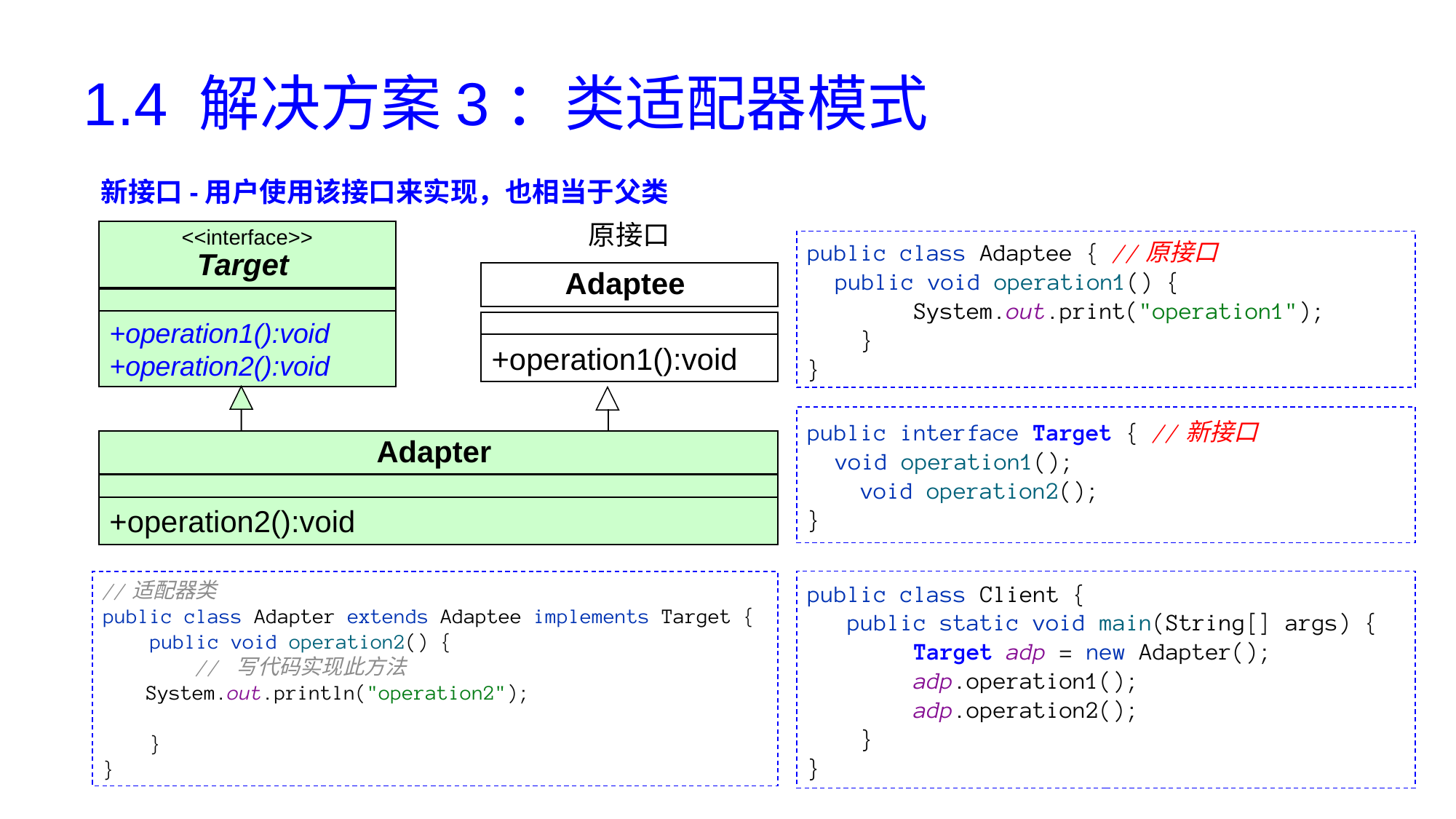

# 1.4 解决方案3：类适配器模式
新接口-用户使用该接口来实现，也相当于父类
原接口
<<interface>>
Target
public class Adaptee { //原接口
    public void operation1() {
        System.out.print("operation1");
    }
}
Adaptee

+operation1():void

+operation1():void
+operation2():void

public interface Target { //新接口
    void operation1();
    void operation2();
}
Adapter

+operation2():void
//适配器类
public class Adapter extends Adaptee implements Target {
    public void operation2() {
        // 写代码实现此方法
        System.out.println("operation2");
    }
}
public class Client {
   public static void main(String[] args) {
        Target adp = new Adapter();
        adp.operation1();
        adp.operation2();
    }
}
16